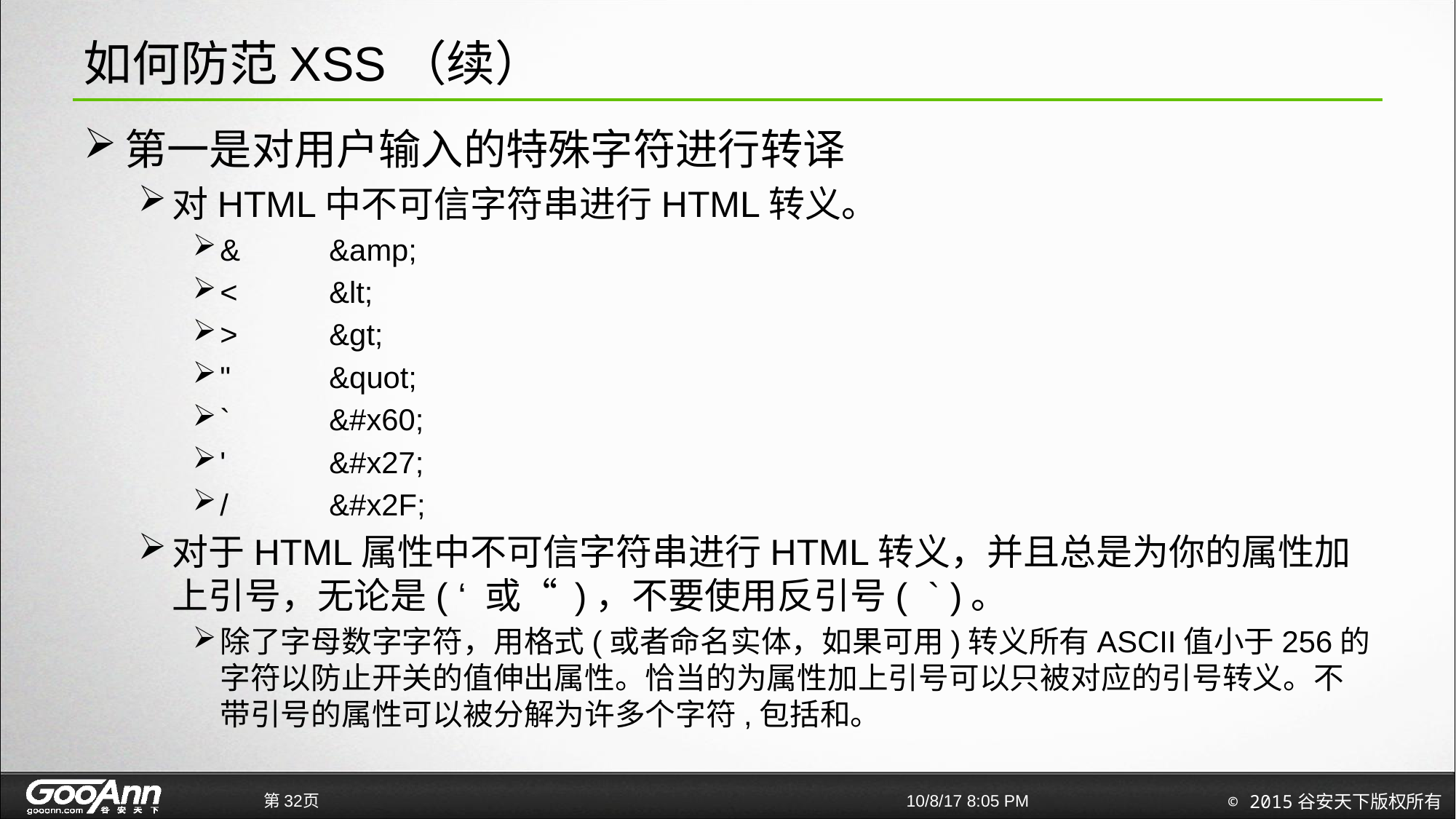

# 如何防范XSS（续）
第一是对用户输入的特殊字符进行转译
对HTML中不可信字符串进行HTML转义。
&	&amp;
<	&lt;
>	&gt;
"	&quot;
`	&#x60;
'	&#x27;
/	&#x2F;
对于HTML属性中不可信字符串进行HTML转义，并且总是为你的属性加上引号，无论是( ‘ 或“ )，不要使用反引号(  ` )。
除了字母数字字符，用格式(或者命名实体，如果可用)转义所有ASCII值小于256的字符以防止开关的值伸出属性。恰当的为属性加上引号可以只被对应的引号转义。不带引号的属性可以被分解为许多个字符,包括和。